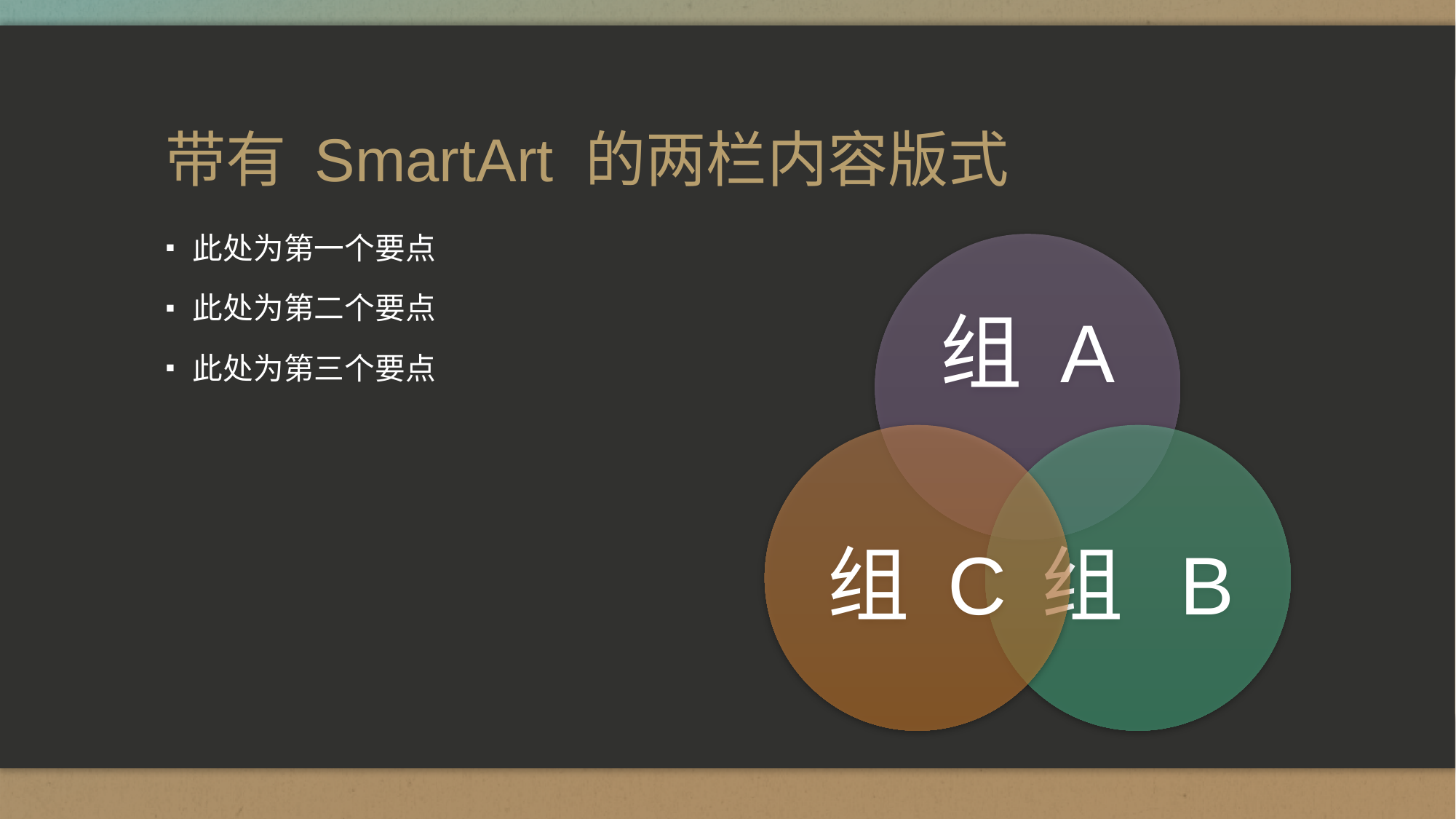

# 带有 SmartArt 的两栏内容版式
此处为第一个要点
此处为第二个要点
此处为第三个要点
组 A
组  B
组 C